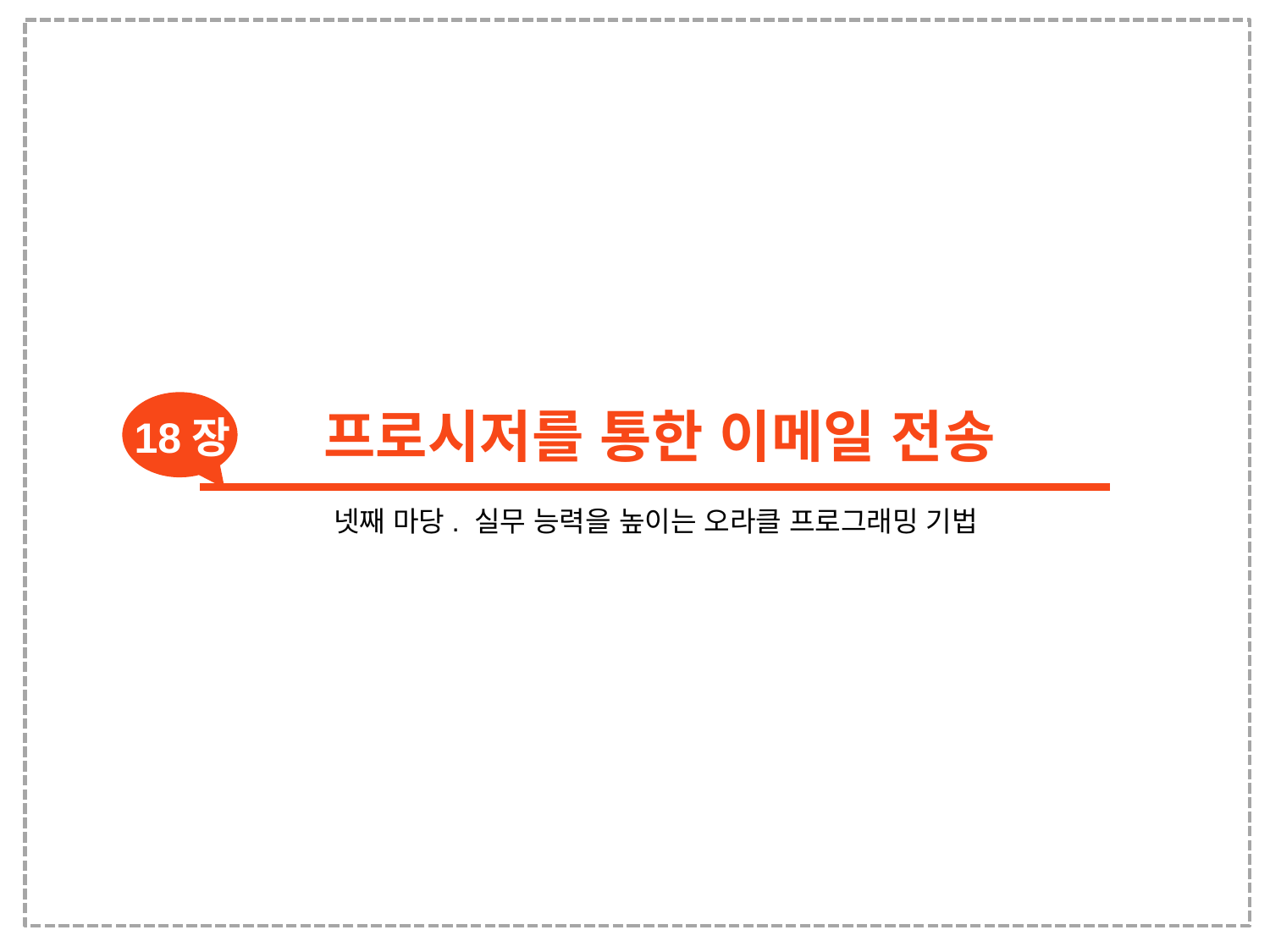

프로시저를 통한 이메일 전송

18장
넷째 마당. 실무 능력을 높이는 오라클 프로그래밍 기법